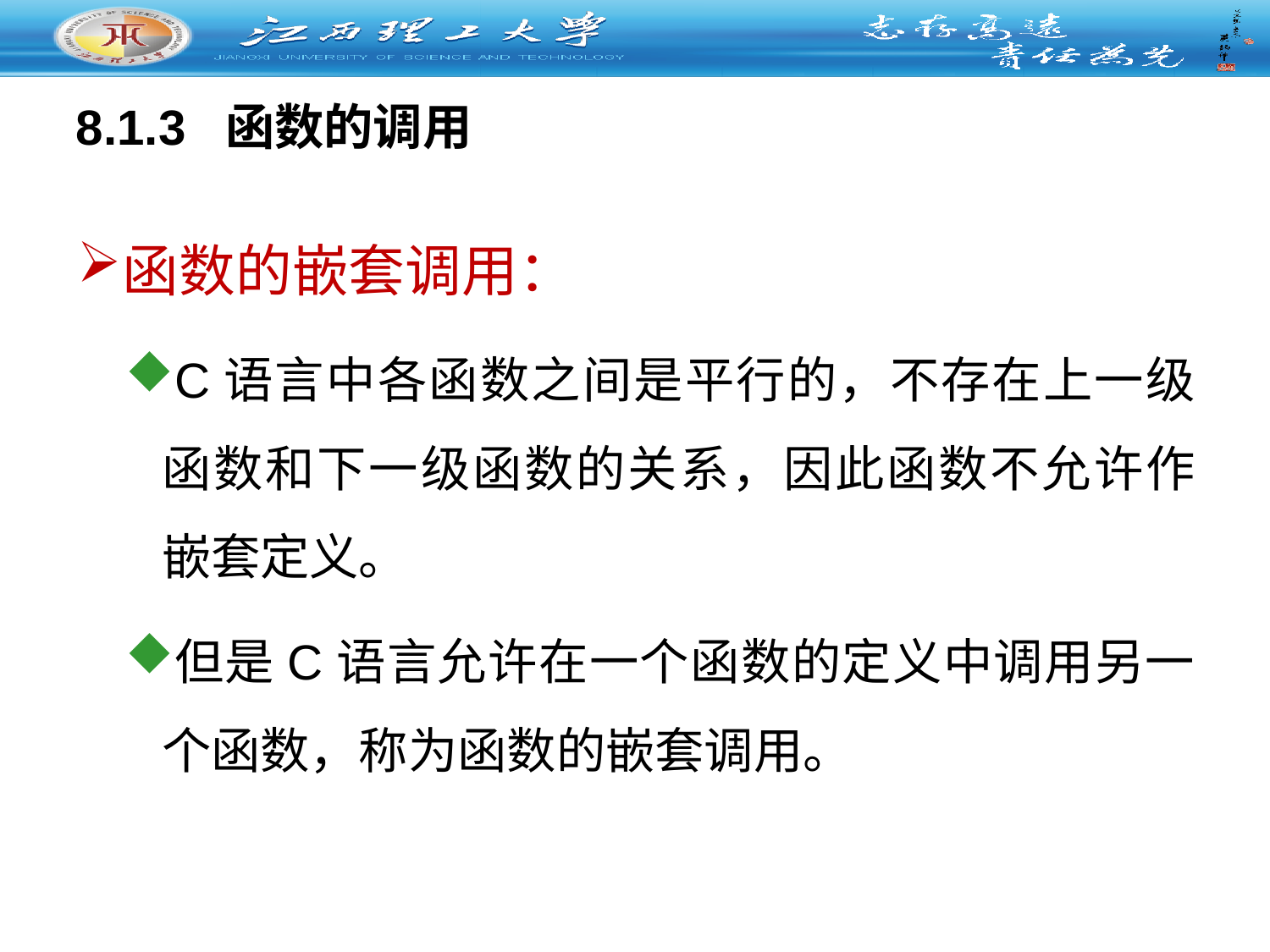

8.1.3  函数的调用
函数的嵌套调用：
C语言中各函数之间是平行的，不存在上一级函数和下一级函数的关系，因此函数不允许作嵌套定义。
但是C语言允许在一个函数的定义中调用另一个函数，称为函数的嵌套调用。